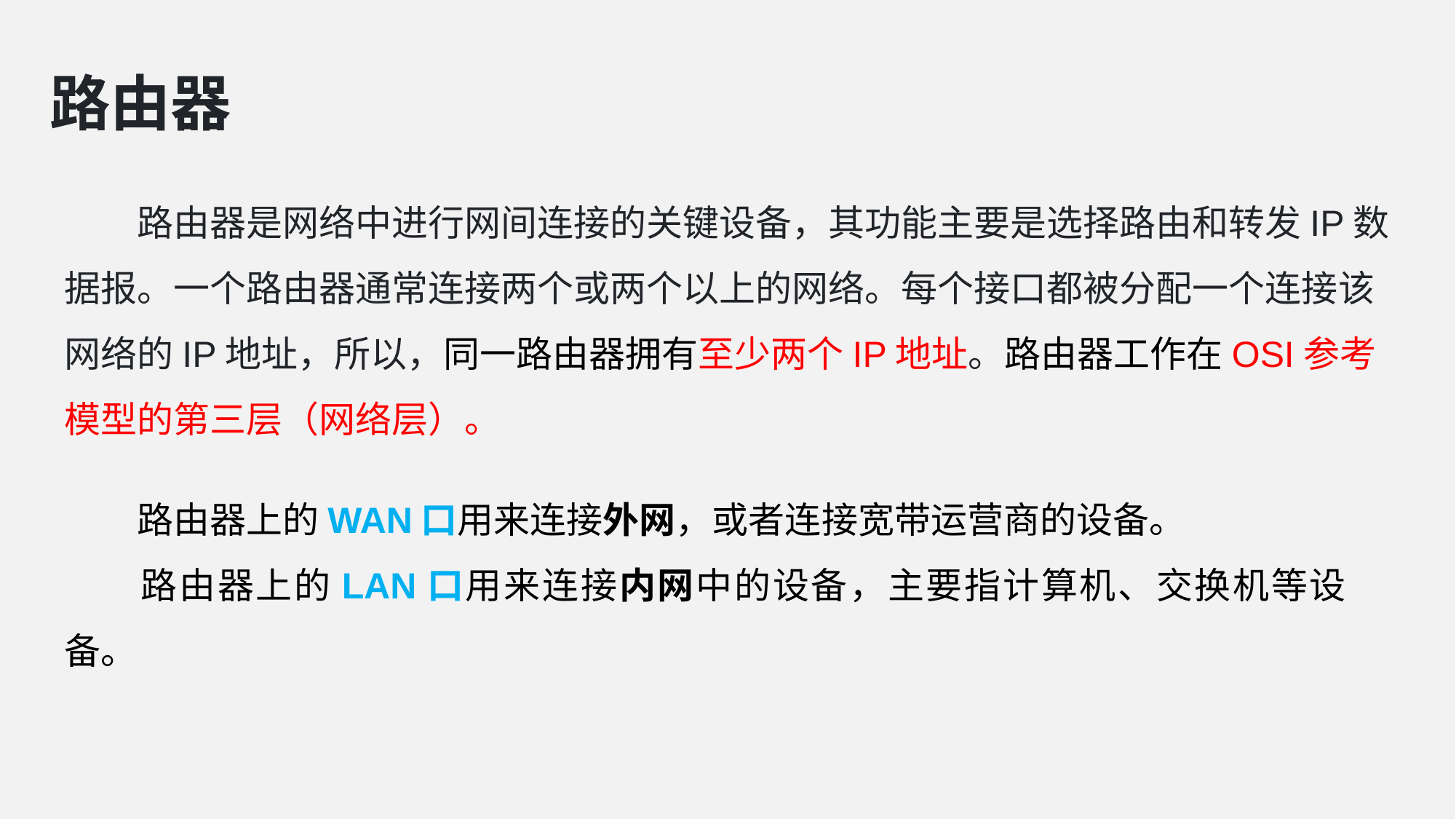

路由器
　　路由器是网络中进行网间连接的关键设备，其功能主要是选择路由和转发IP数据报。一个路由器通常连接两个或两个以上的网络。每个接口都被分配一个连接该网络的IP地址，所以，同一路由器拥有至少两个IP地址。路由器工作在OSI参考模型的第三层（网络层）。
　　路由器上的WAN口用来连接外网，或者连接宽带运营商的设备。
　　路由器上的LAN口用来连接内网中的设备，主要指计算机、交换机等设备。